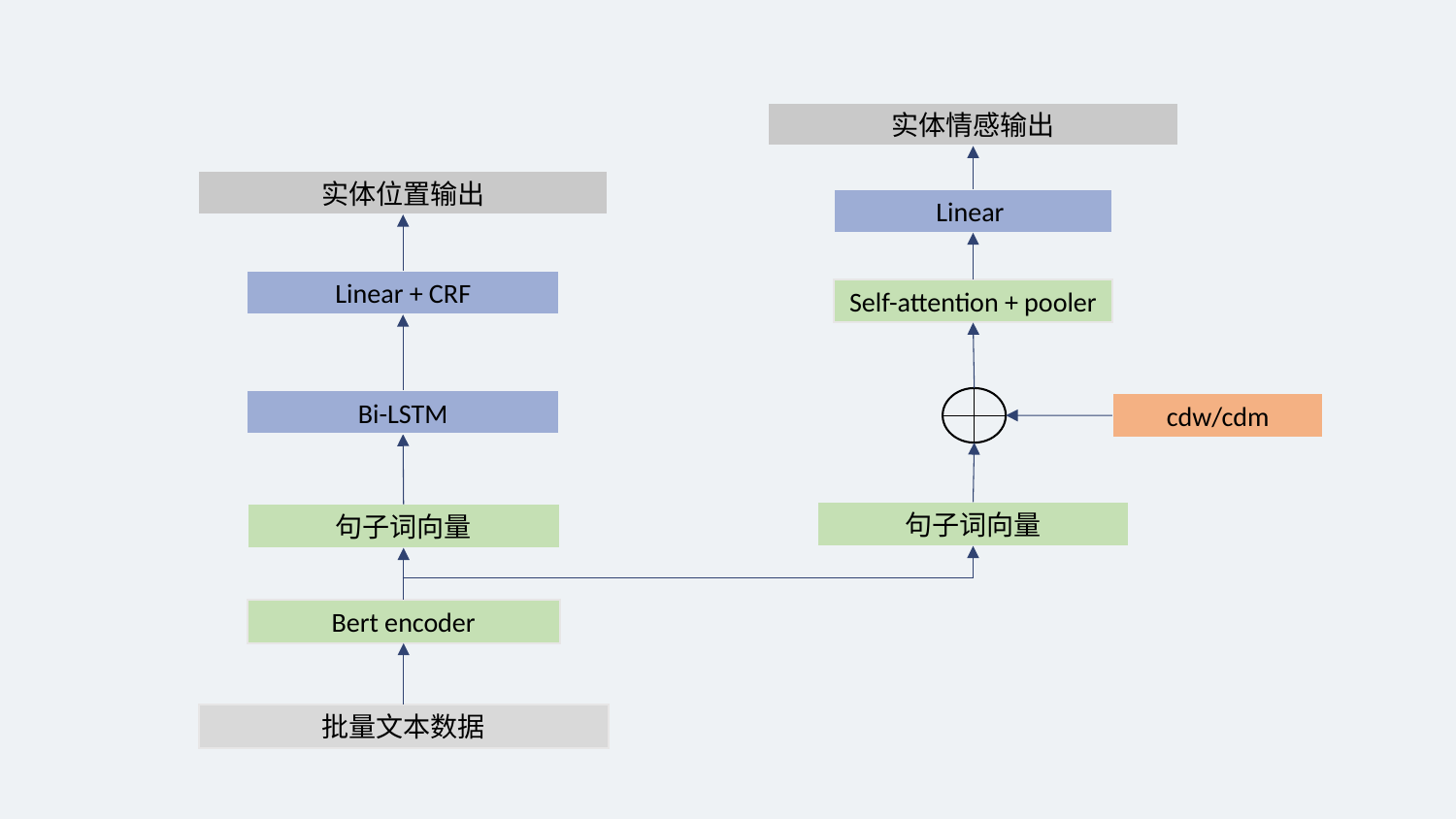

实体情感输出
实体位置输出
Linear
Linear + CRF
Self-attention + pooler

Bi-LSTM
cdw/cdm
句子词向量
句子词向量
Bert encoder
批量文本数据